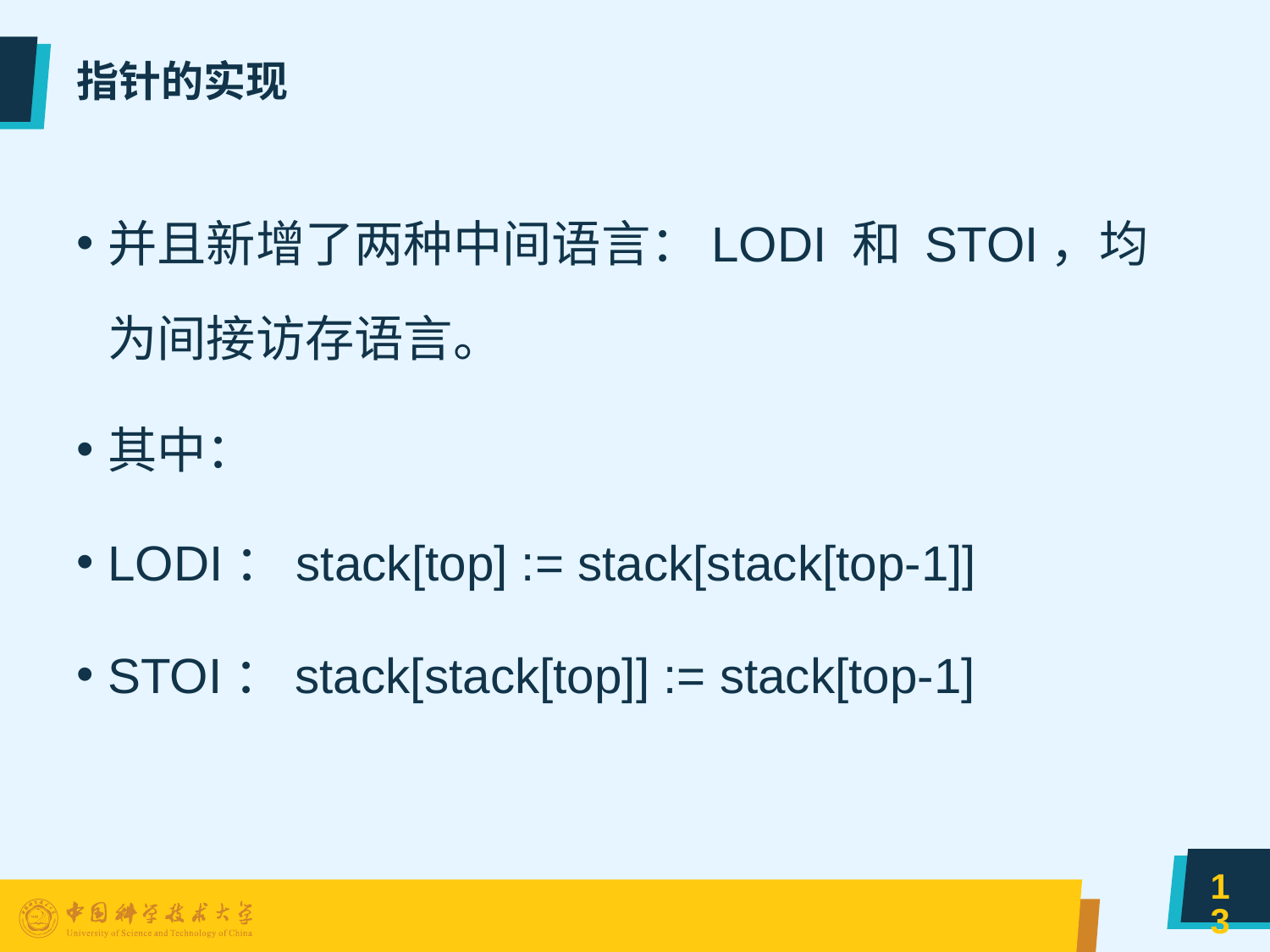

# 指针的实现
并且新增了两种中间语言：LODI 和 STOI，均为间接访存语言。
其中：
LODI：stack[top] := stack[stack[top-1]]
STOI：stack[stack[top]] := stack[top-1]

13